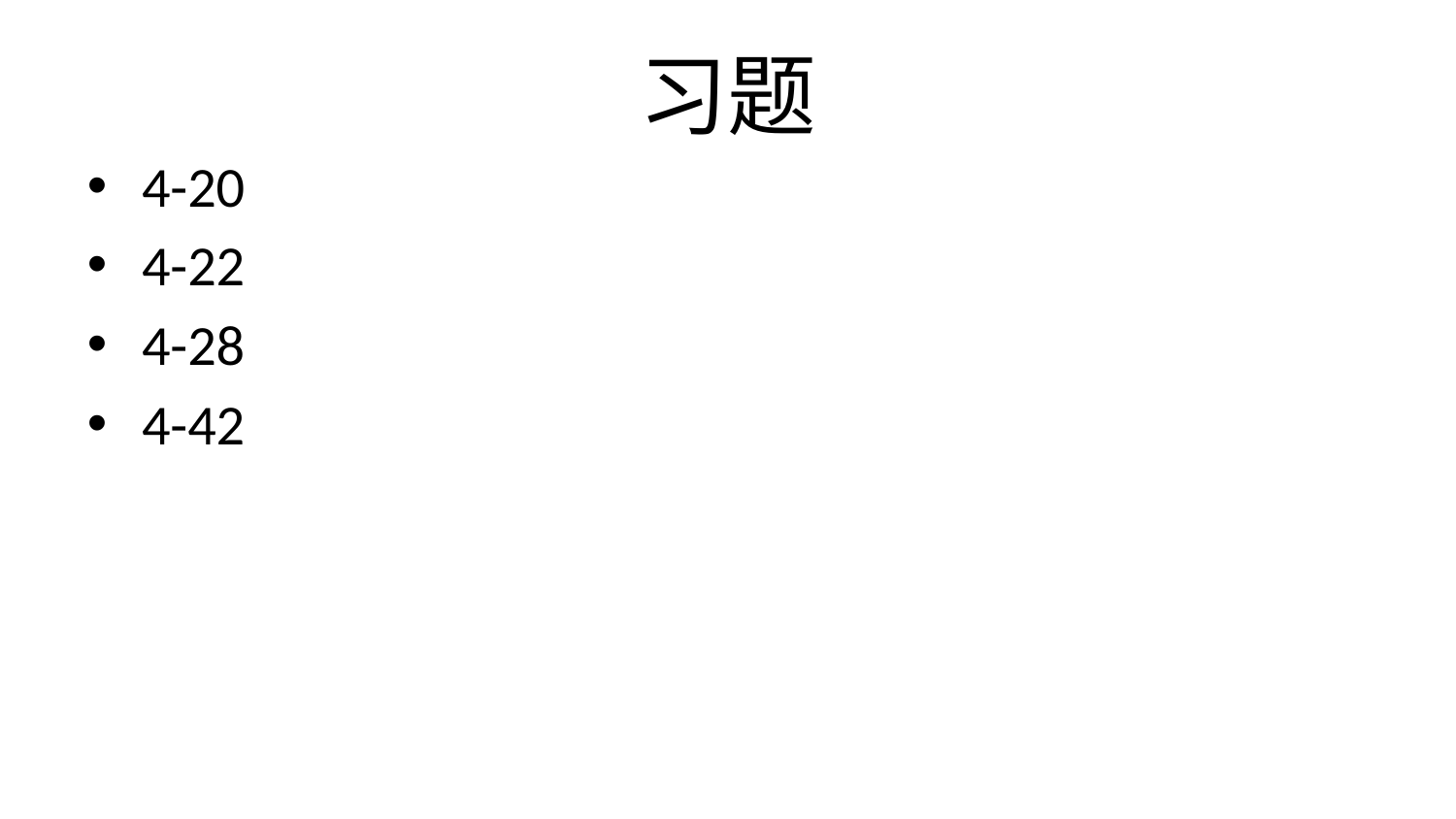

# 习题
4-20
4-22
4-28
4-42

312